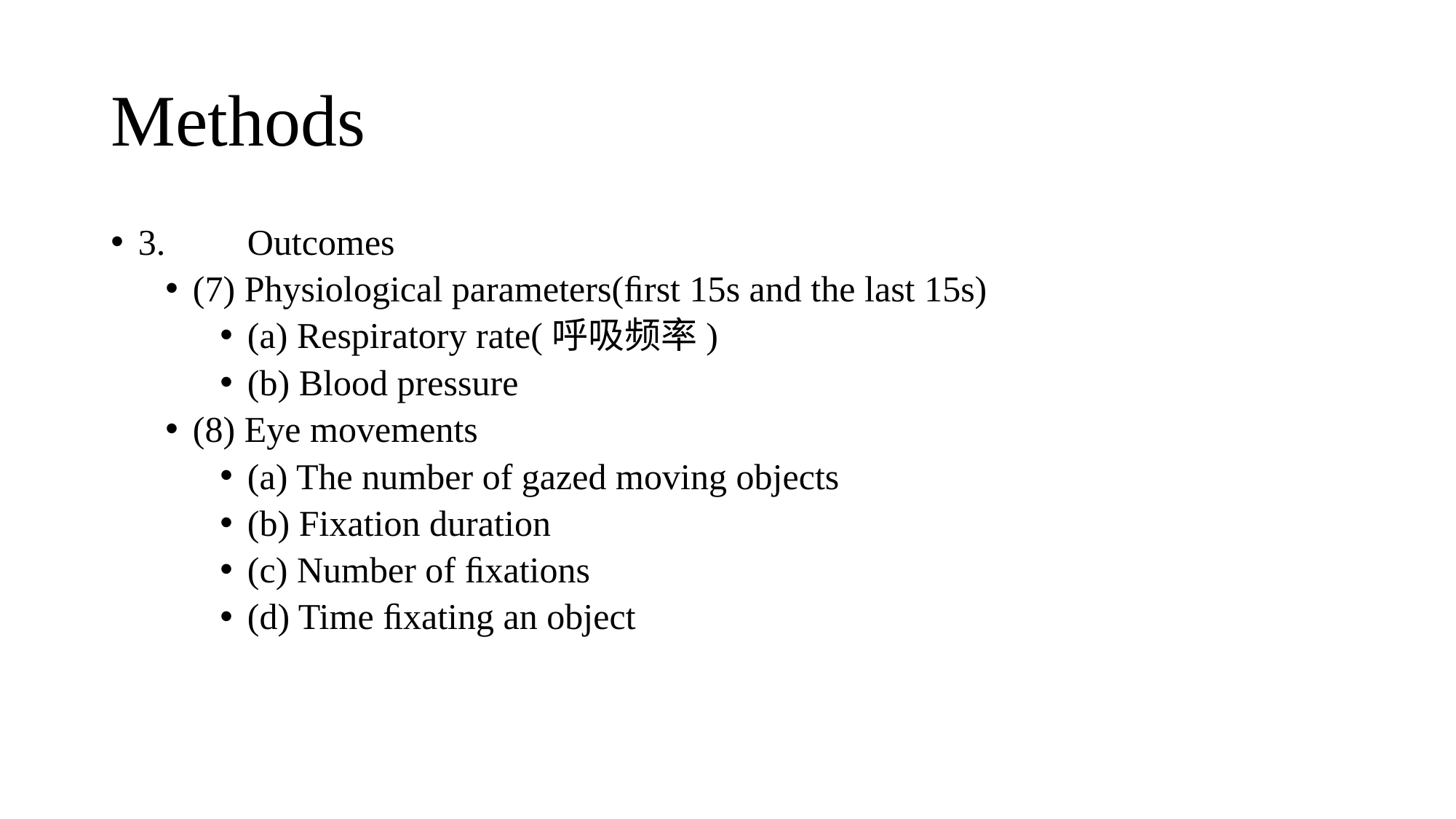

# Methods
3.	Outcomes
(7) Physiological parameters(ﬁrst 15s and the last 15s)
(a) Respiratory rate(呼吸频率)
(b) Blood pressure
(8) Eye movements
(a) The number of gazed moving objects
(b) Fixation duration
(c) Number of ﬁxations
(d) Time ﬁxating an object